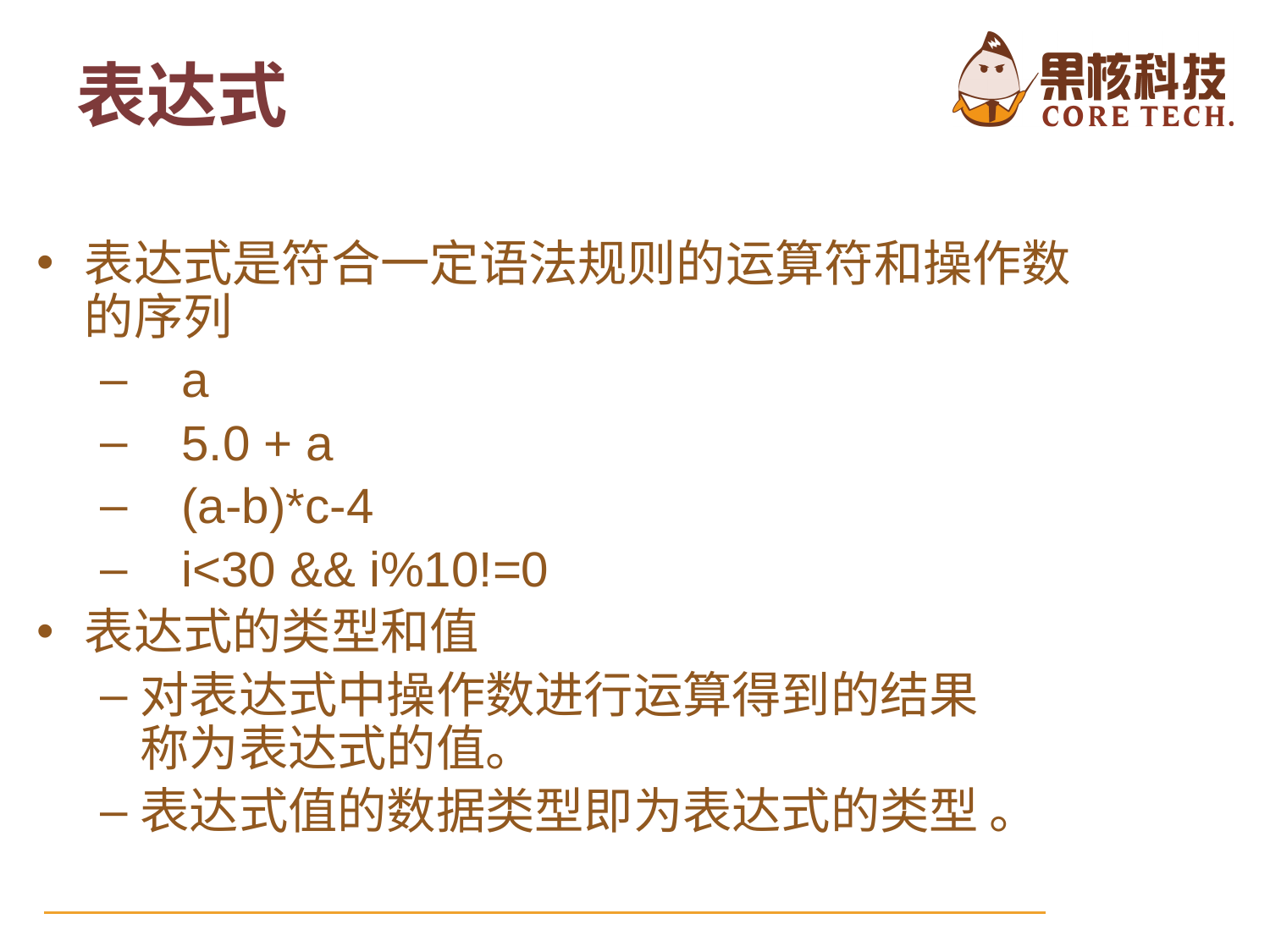

# 表达式
表达式是符合一定语法规则的运算符和操作数的序列
   a
   5.0 + a
   (a-b)*c-4
   i<30 && i%10!=0
表达式的类型和值
对表达式中操作数进行运算得到的结果
称为表达式的值。
表达式值的数据类型即为表达式的类型 。